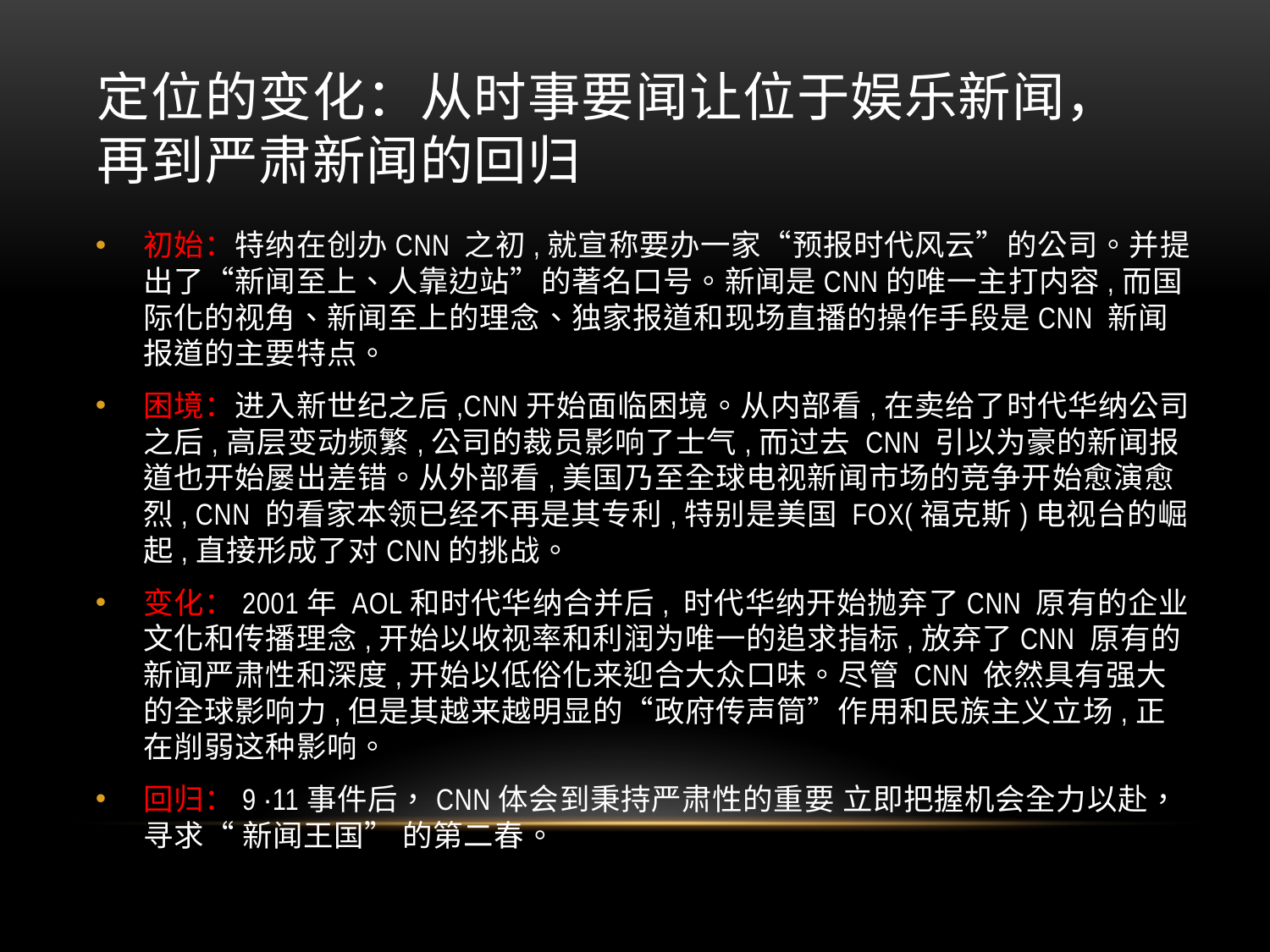

# 定位的变化：从时事要闻让位于娱乐新闻，再到严肃新闻的回归
初始：特纳在创办CNN 之初,就宣称要办一家“预报时代风云”的公司。并提出了“新闻至上、人靠边站”的著名口号。新闻是CNN的唯一主打内容,而国际化的视角、新闻至上的理念、独家报道和现场直播的操作手段是CNN 新闻报道的主要特点。
困境：进入新世纪之后,CNN开始面临困境。从内部看,在卖给了时代华纳公司之后,高层变动频繁,公司的裁员影响了士气,而过去 CNN 引以为豪的新闻报道也开始屡出差错。从外部看,美国乃至全球电视新闻市场的竞争开始愈演愈烈, CNN 的看家本领已经不再是其专利,特别是美国 FOX(福克斯)电视台的崛起,直接形成了对CNN的挑战。
变化：2001年 AOL和时代华纳合并后, 时代华纳开始抛弃了CNN 原有的企业文化和传播理念,开始以收视率和利润为唯一的追求指标,放弃了CNN 原有的新闻严肃性和深度,开始以低俗化来迎合大众口味。尽管 CNN 依然具有强大的全球影响力,但是其越来越明显的“政府传声筒”作用和民族主义立场,正在削弱这种影响。
回归：9 ·11事件后，CNN体会到秉持严肃性的重要 立即把握机会全力以赴， 寻求“ 新闻王国” 的第二春。